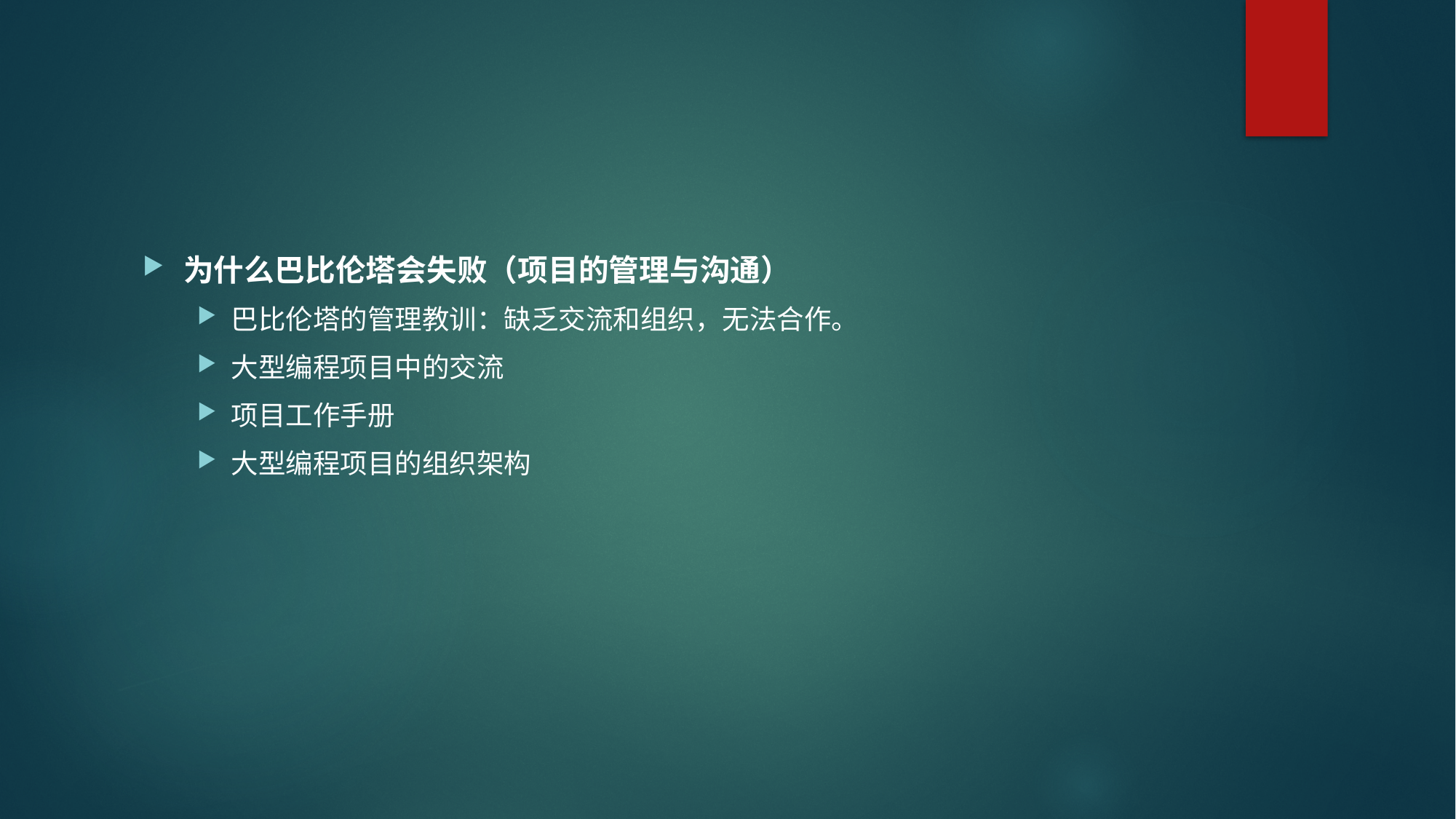

#
为什么巴比伦塔会失败（项目的管理与沟通）
巴比伦塔的管理教训：缺乏交流和组织，无法合作。
大型编程项目中的交流
项目工作手册
大型编程项目的组织架构